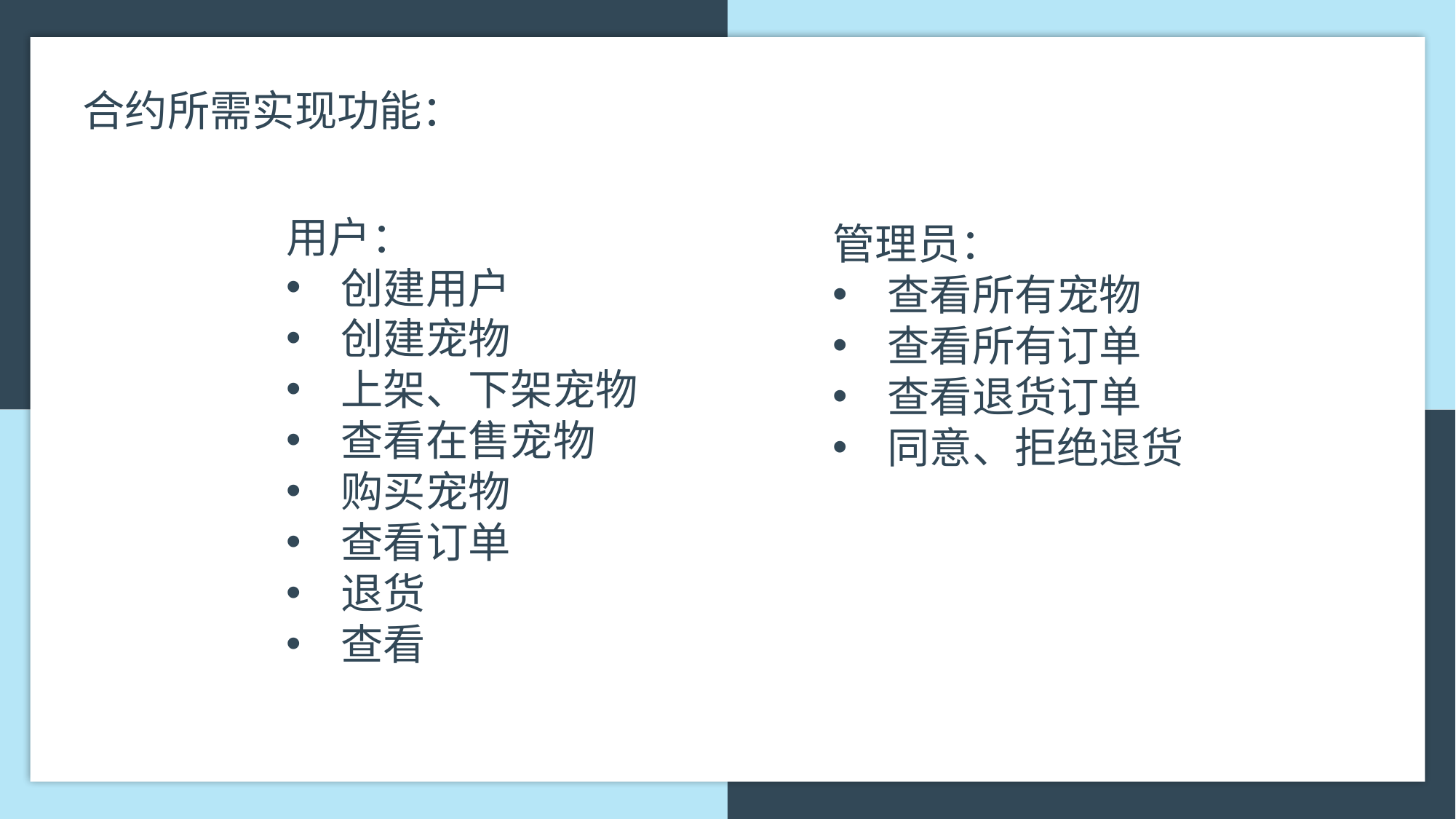

合约所需实现功能：
用户：
创建用户
创建宠物
上架、下架宠物
查看在售宠物
购买宠物
查看订单
退货
查看
管理员：
查看所有宠物
查看所有订单
查看退货订单
同意、拒绝退货